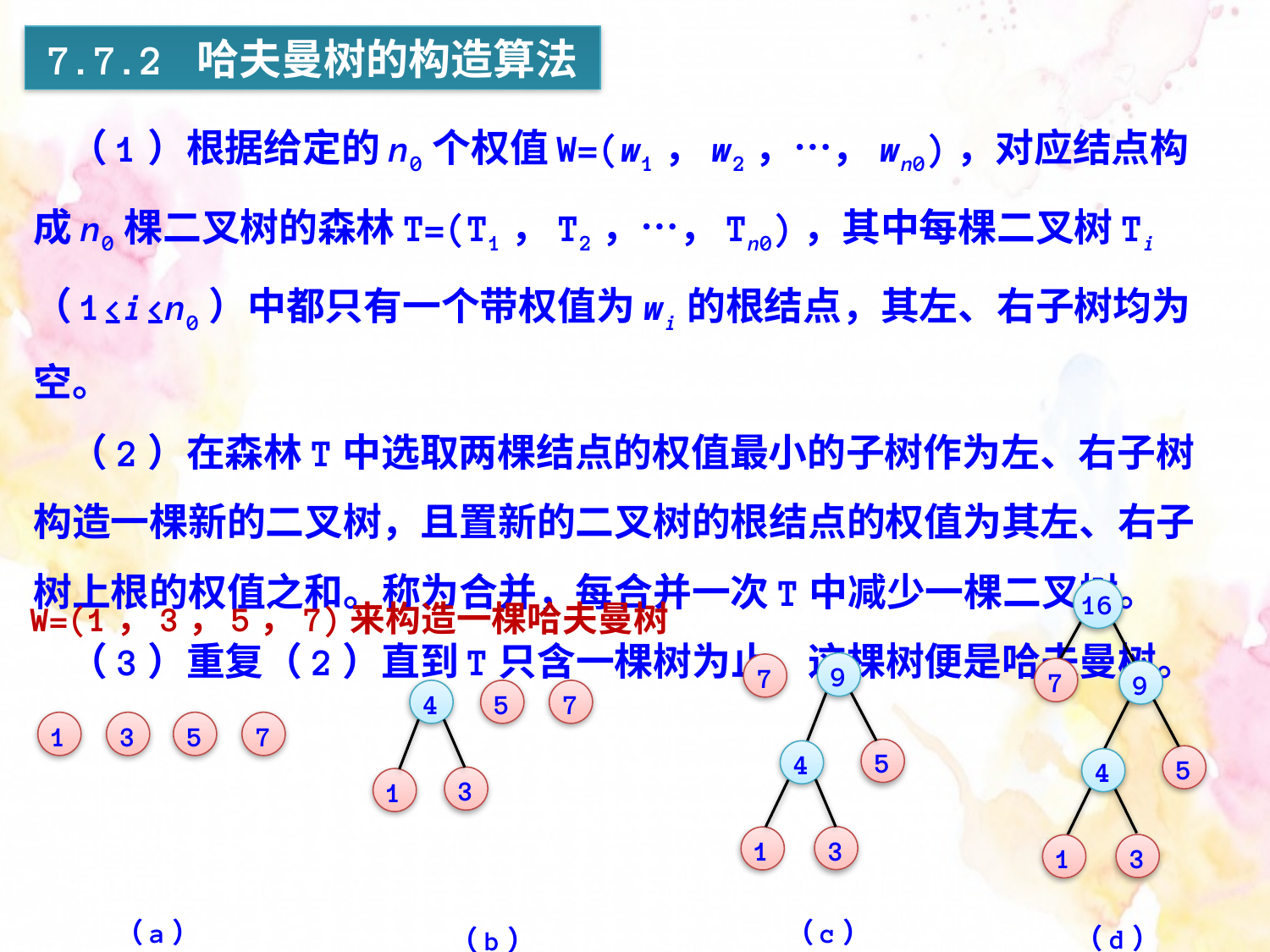

7.7.2 哈夫曼树的构造算法
   （1）根据给定的n0个权值W=(w1，w2，…，wn0)，对应结点构成n0棵二叉树的森林T=(T1，T2，…，Tn0)，其中每棵二叉树Ti（1≤i≤n0）中都只有一个带权值为wi的根结点，其左、右子树均为空。
   （2）在森林T中选取两棵结点的权值最小的子树作为左、右子树构造一棵新的二叉树，且置新的二叉树的根结点的权值为其左、右子树上根的权值之和。称为合并，每合并一次T中减少一棵二叉树。
   （3）重复（2）直到T只含一棵树为止。这棵树便是哈夫曼树。
16

7
9

5
4

3
1
（d）
W=(1，3，5，7)来构造一棵哈夫曼树
9
7

5
4

3
1
（c）
4
5
7

3
1
（b）
1
3
5
7
（a）